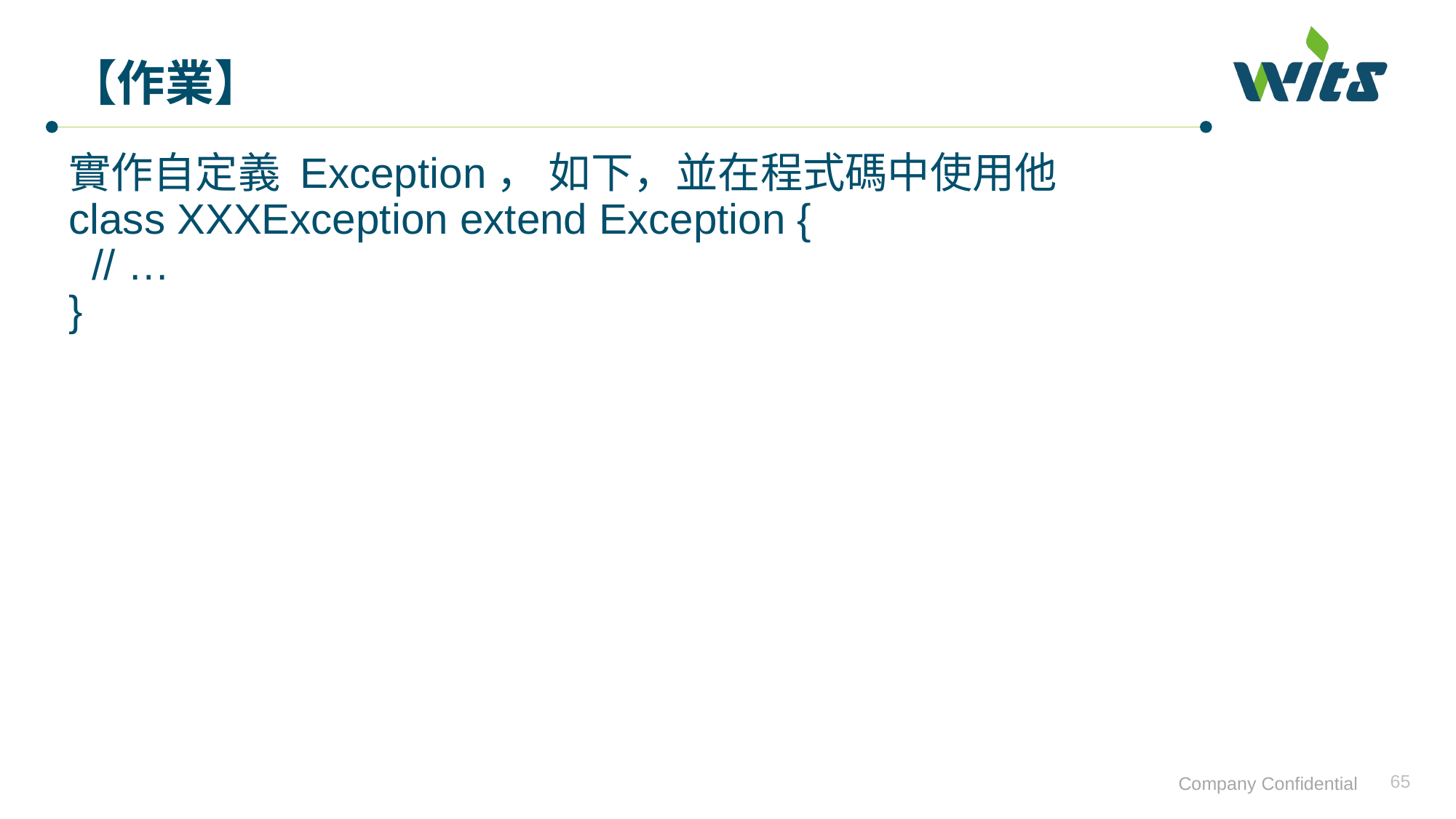

# 【作業】
實作自定義 Exception， 如下，並在程式碼中使用他
class XXXException extend Exception {
  // …
}
65